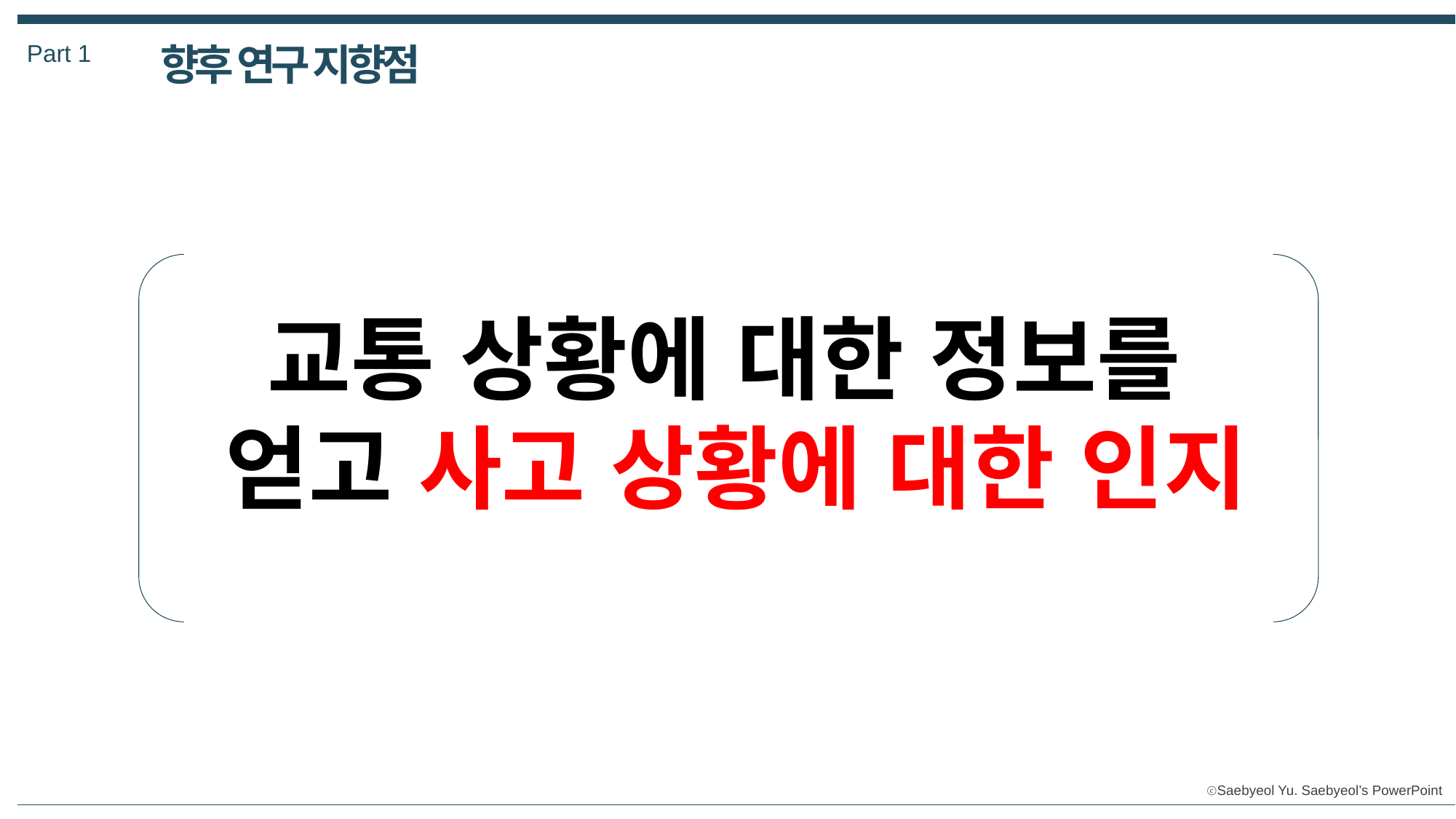

Part 1
향후 연구 지향점

교통 상황에 대한 정보를
얻고 사고 상황에 대한 인지